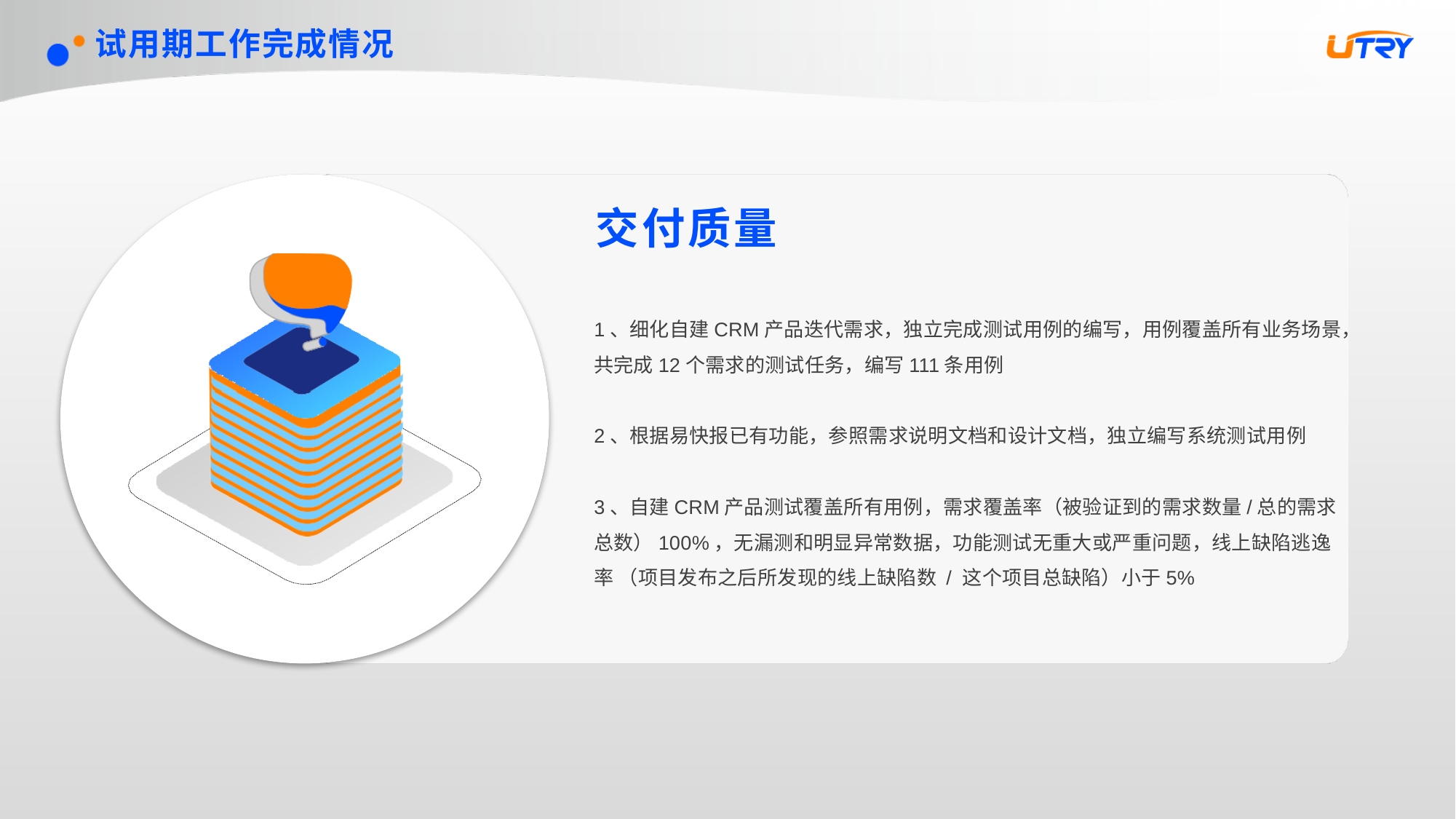

试用期工作完成情况

# 交付质量
1、细化自建CRM产品迭代需求，独立完成测试用例的编写，用例覆盖所有业务场景，共完成12个需求的测试任务，编写111条用例

2、根据易快报已有功能，参照需求说明文档和设计文档，独立编写系统测试用例

3、自建CRM产品测试覆盖所有用例，需求覆盖率（被验证到的需求数量/总的需求总数）100%，无漏测和明显异常数据，功能测试无重大或严重问题，线上缺陷逃逸率 （项目发布之后所发现的线上缺陷数 / 这个项目总缺陷）小于5%